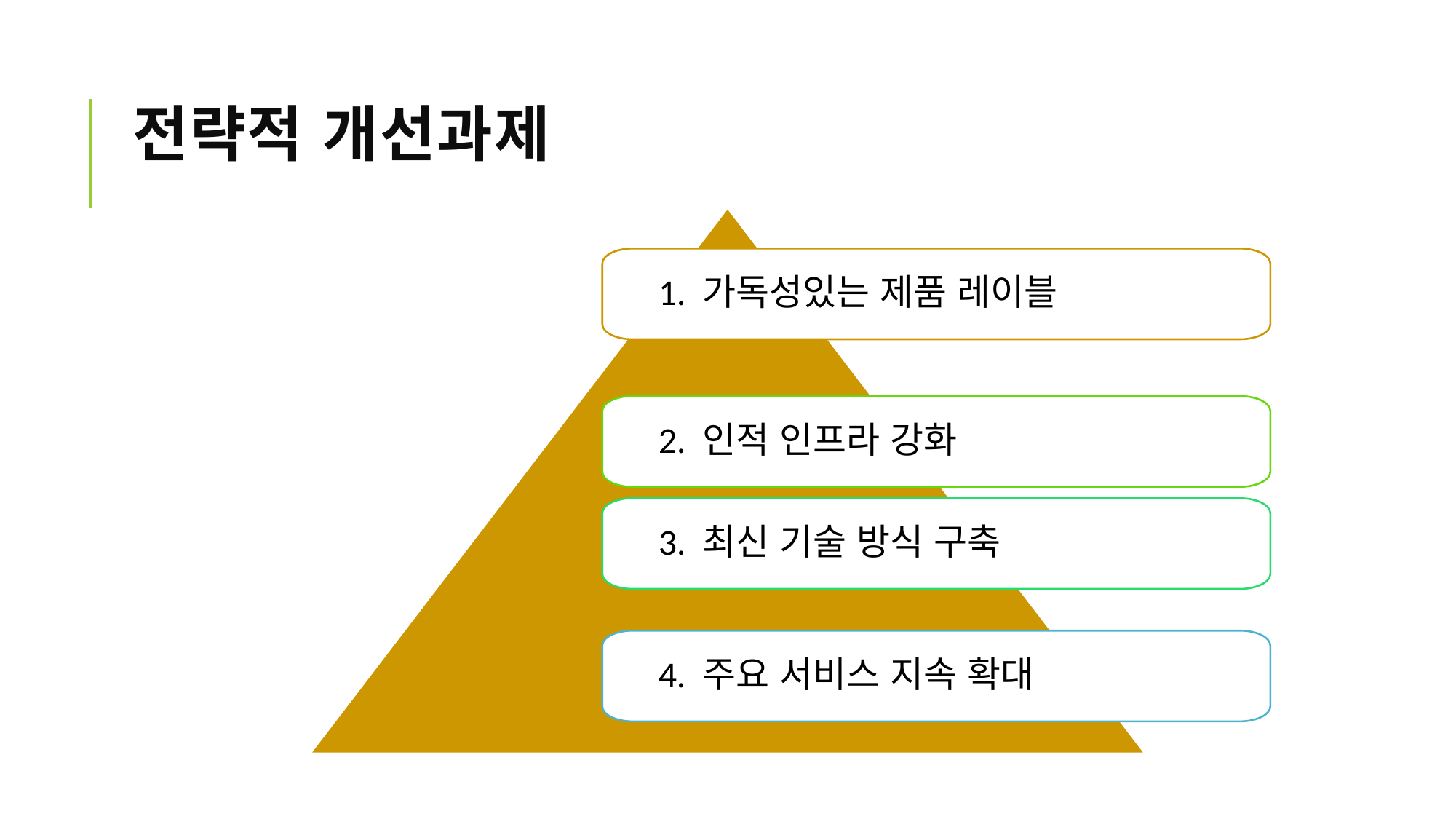

# 전략적 개선과제

1. 가독성있는 제품 레이블
2. 인적 인프라 강화
3. 최신 기술 방식 구축
4. 주요 서비스 지속 확대